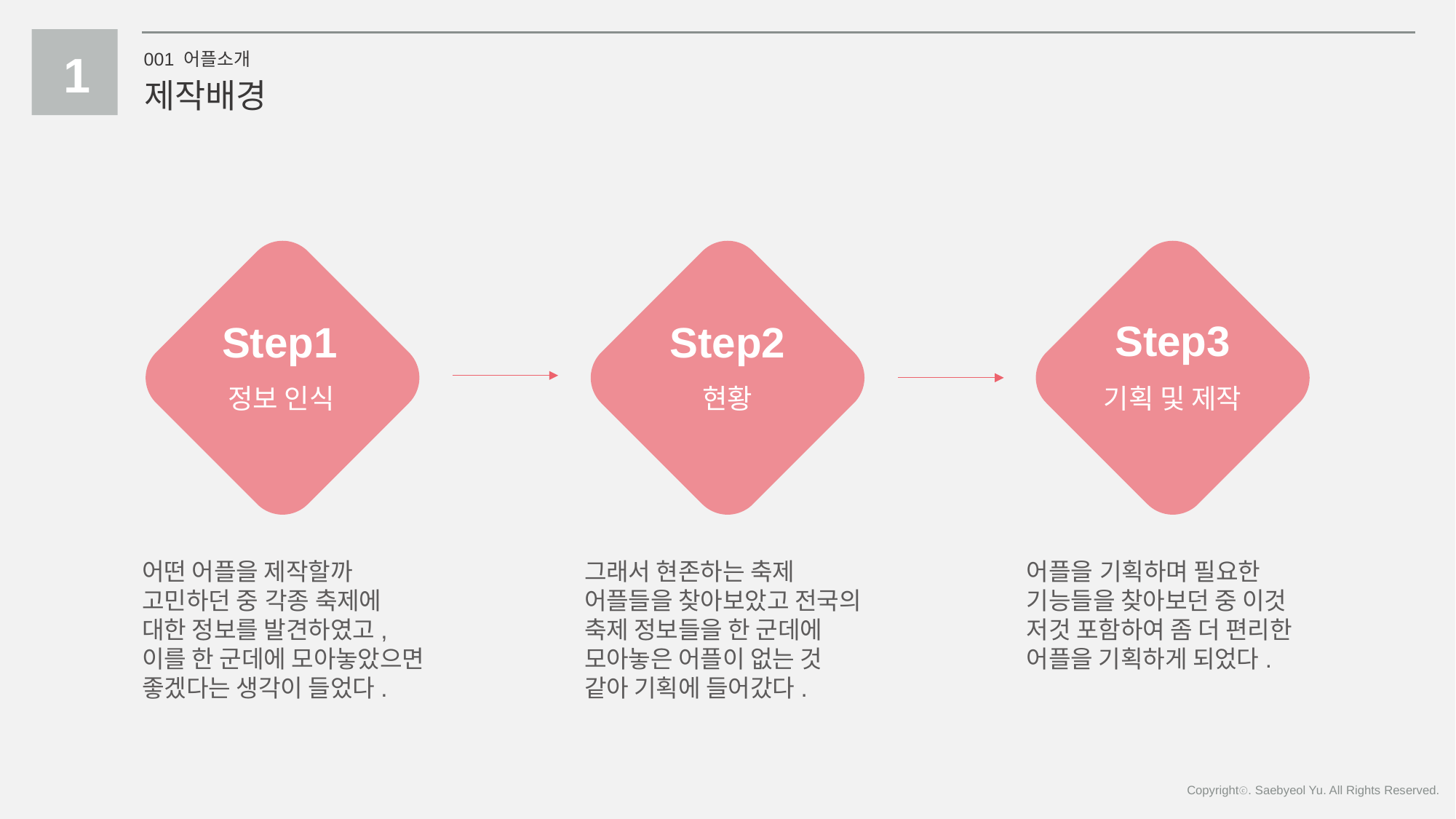

1
001 어플소개
제작배경

Step3
Step1
Step2

정보 인식
현황
기획 및 제작

어떤 어플을 제작할까 고민하던 중 각종 축제에 대한 정보를 발견하였고, 이를 한 군데에 모아놓았으면 좋겠다는 생각이 들었다.
그래서 현존하는 축제 어플들을 찾아보았고 전국의 축제 정보들을 한 군데에 모아놓은 어플이 없는 것 같아 기획에 들어갔다.
어플을 기획하며 필요한 기능들을 찾아보던 중 이것 저것 포함하여 좀 더 편리한 어플을 기획하게 되었다.